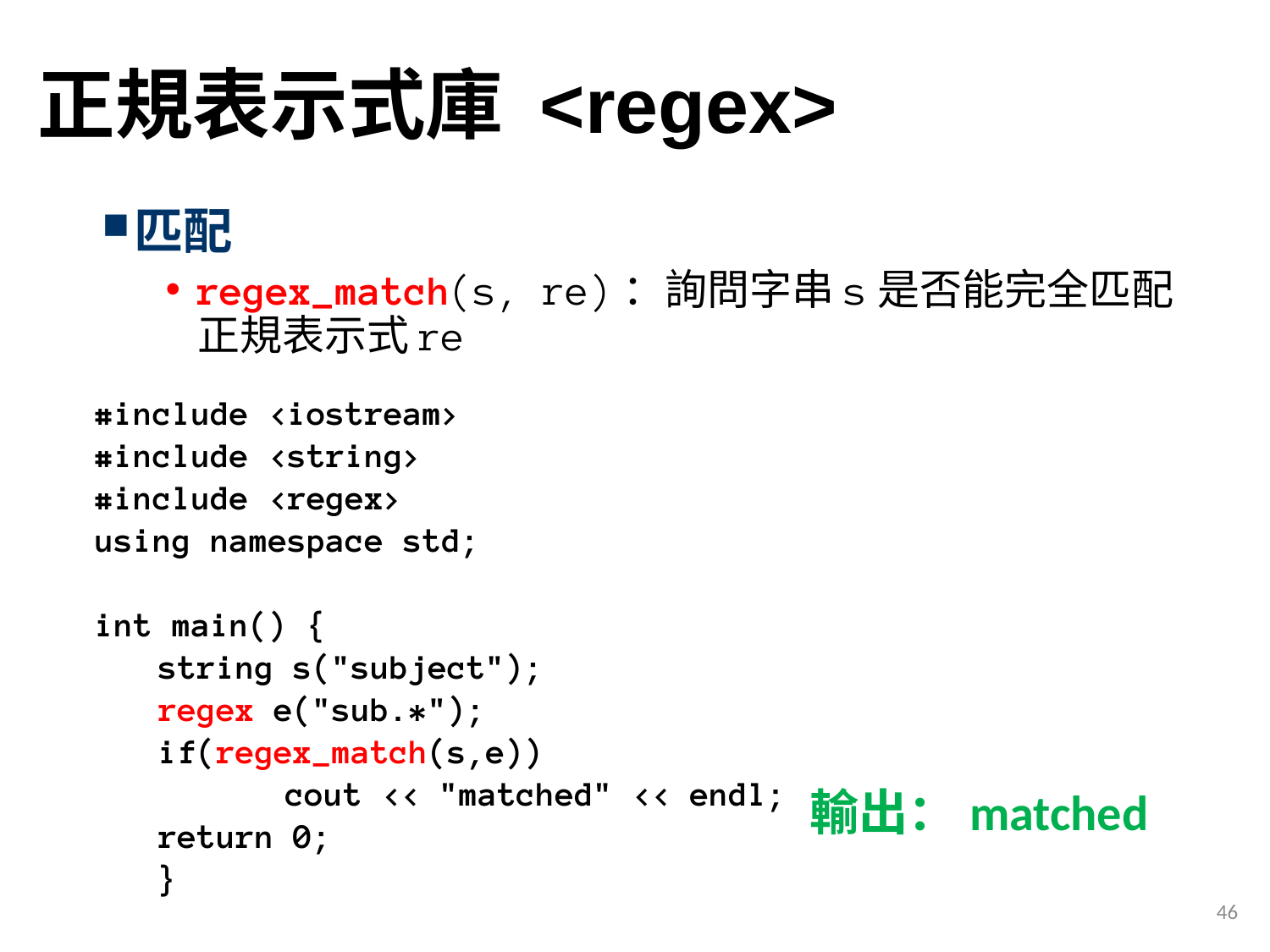

# 正規表示式庫 <regex>
匹配
regex_match(s, re)：詢問字串s是否能完全匹配正規表示式re

#include <iostream>
#include <string>
#include <regex>
using namespace std;

int main() {
string s("subject");
regex e("sub.*");
if(regex_match(s,e))
	cout << "matched" << endl;
return 0;
}
輸出：matched
46